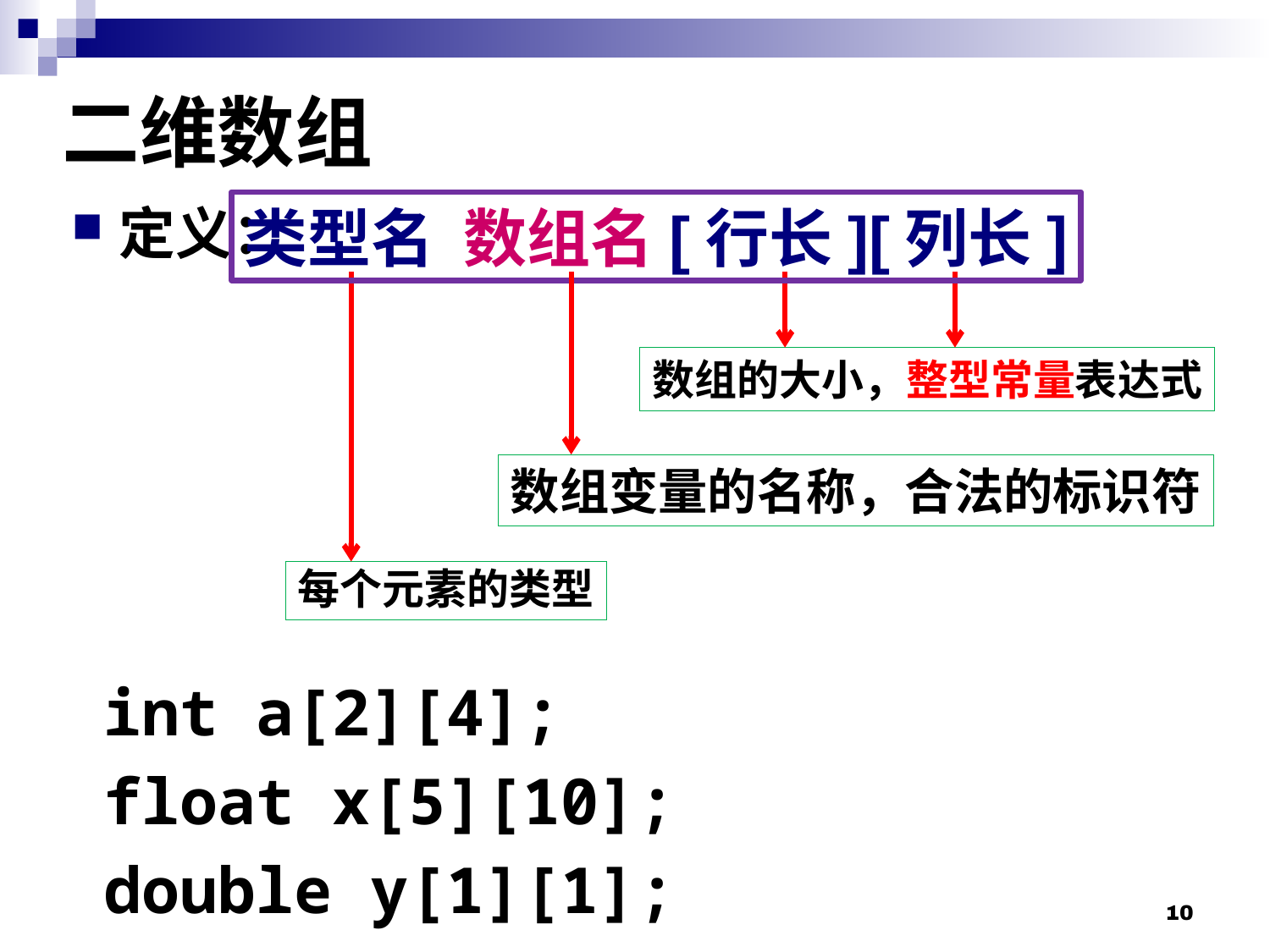

# 二维数组
定义：

类型名  数组名[行长][列长]
数组的大小，整型常量表达式
每个元素的类型
数组变量的名称，合法的标识符
int a[2][4];
float x[5][10];
double y[1][1];
10